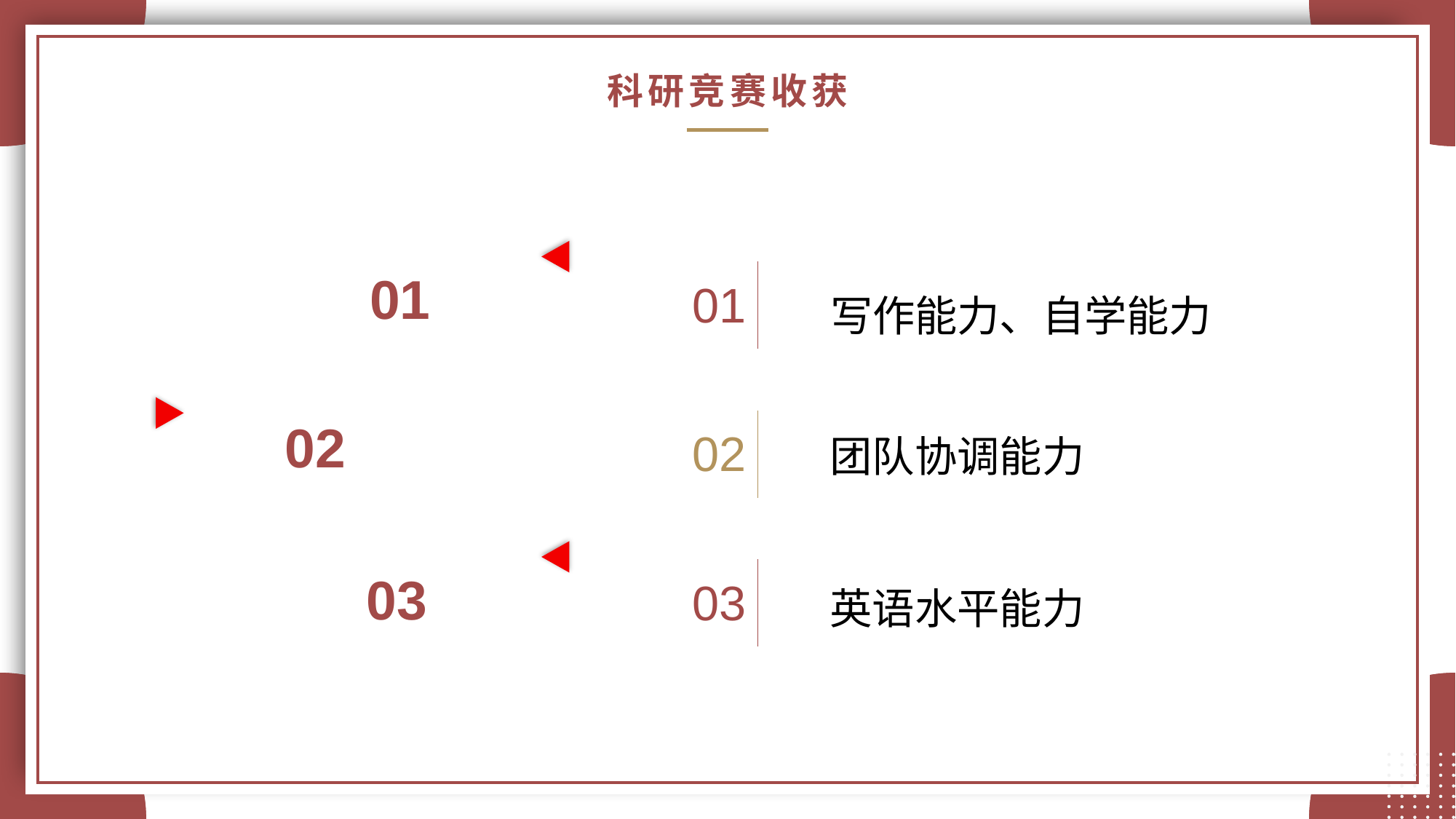

# 科研竞赛收获

01

02

03

01
写作能力、自学能力
02
团队协调能力
03
英语水平能力